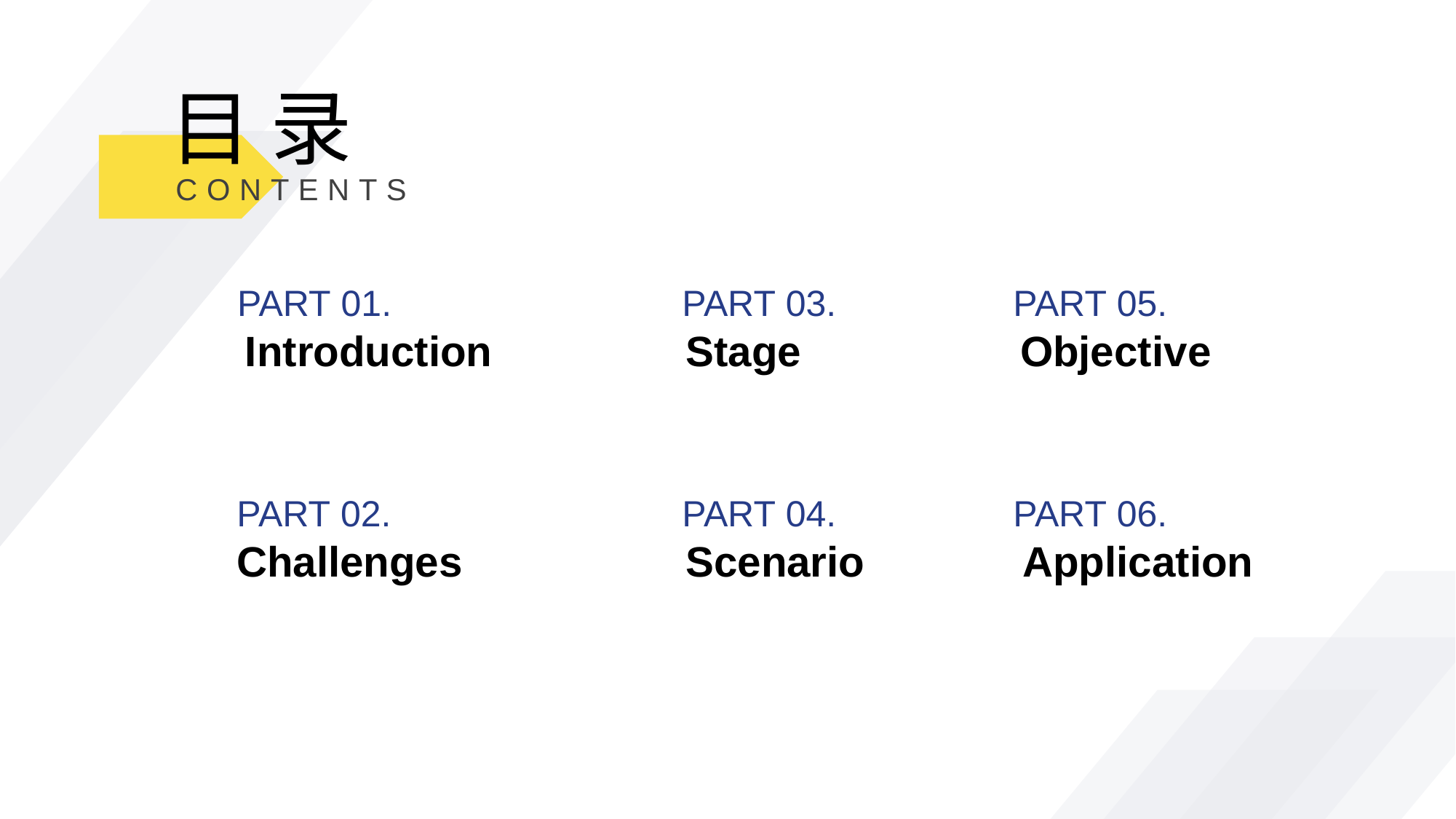

目 录
CONTENTS

PART 01.
PART 03.
PART 05.
Introduction
Stage
Objective
PART 02.
PART 04.
PART 06.
Challenges
Scenario
Application